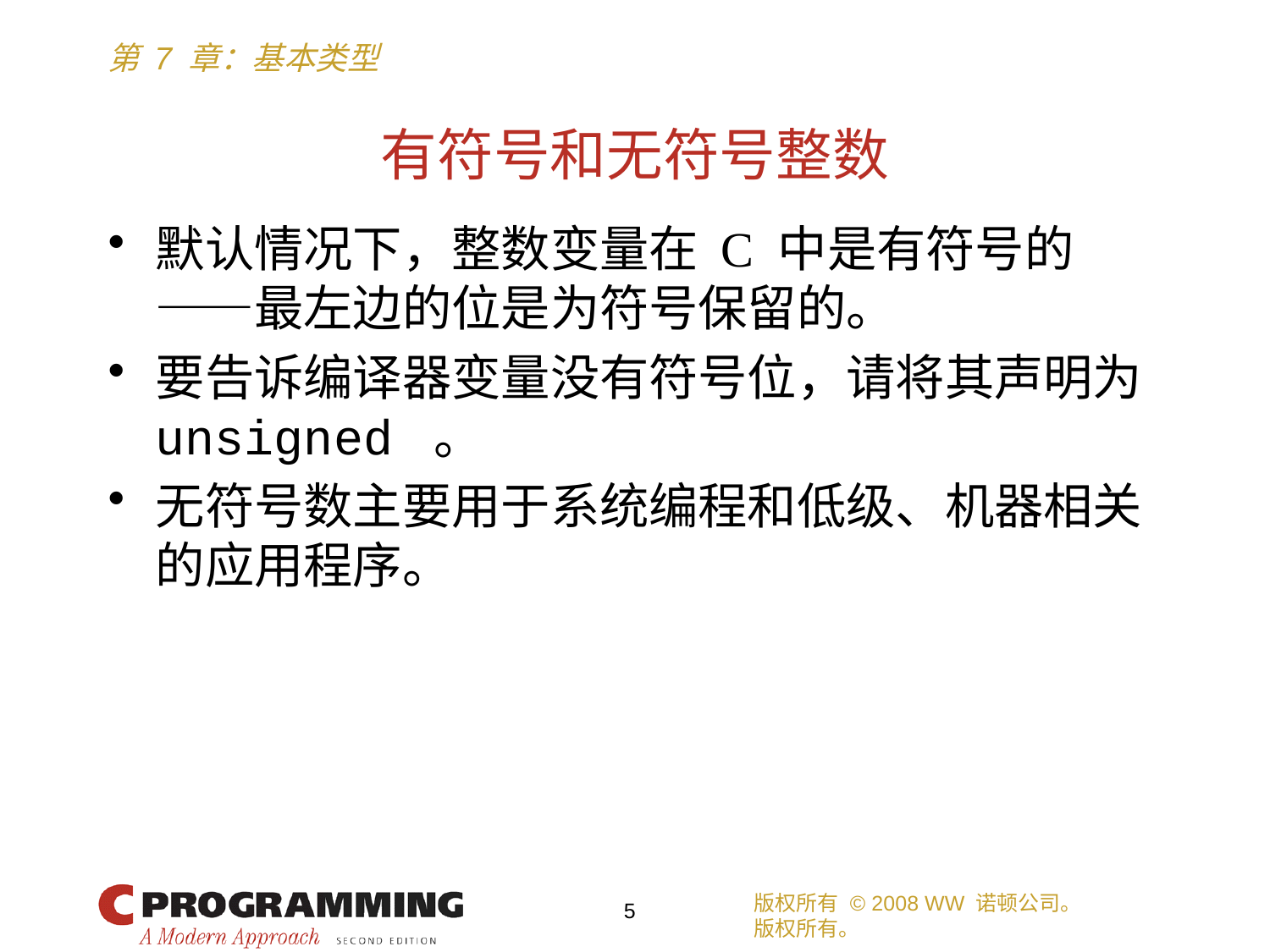

# 有符号和无符号整数
默认情况下，整数变量在 C 中是有符号的——最左边的位是为符号保留的。
要告诉编译器变量没有符号位，请将其声明为unsigned 。
无符号数主要用于系统编程和低级、机器相关的应用程序。

版权所有 © 2008 WW 诺顿公司。
版权所有。
5